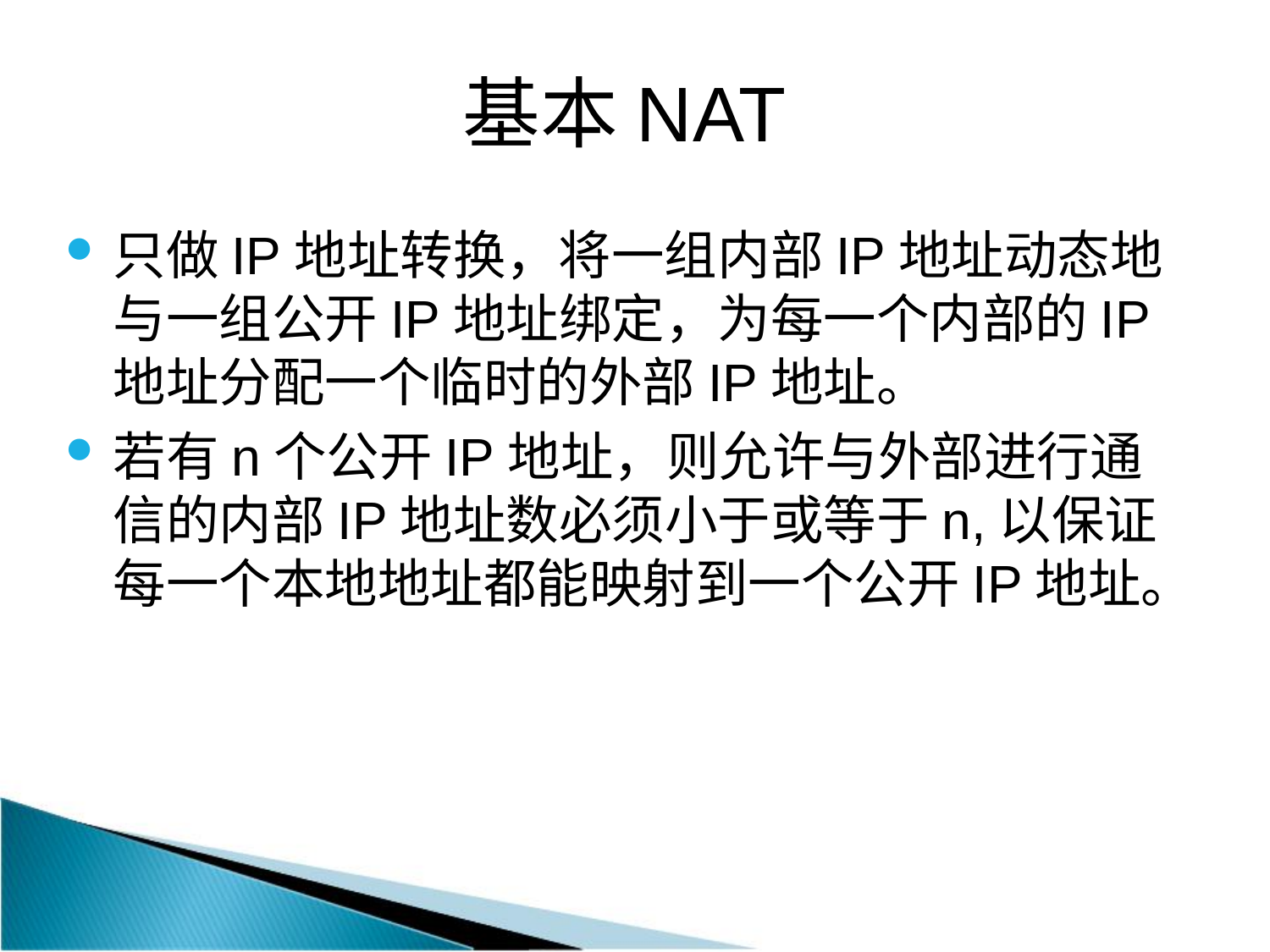

# 基本NAT
只做IP地址转换，将一组内部IP地址动态地与一组公开IP地址绑定，为每一个内部的IP地址分配一个临时的外部IP地址。
若有n个公开IP地址，则允许与外部进行通信的内部IP地址数必须小于或等于n,以保证每一个本地地址都能映射到一个公开IP地址。